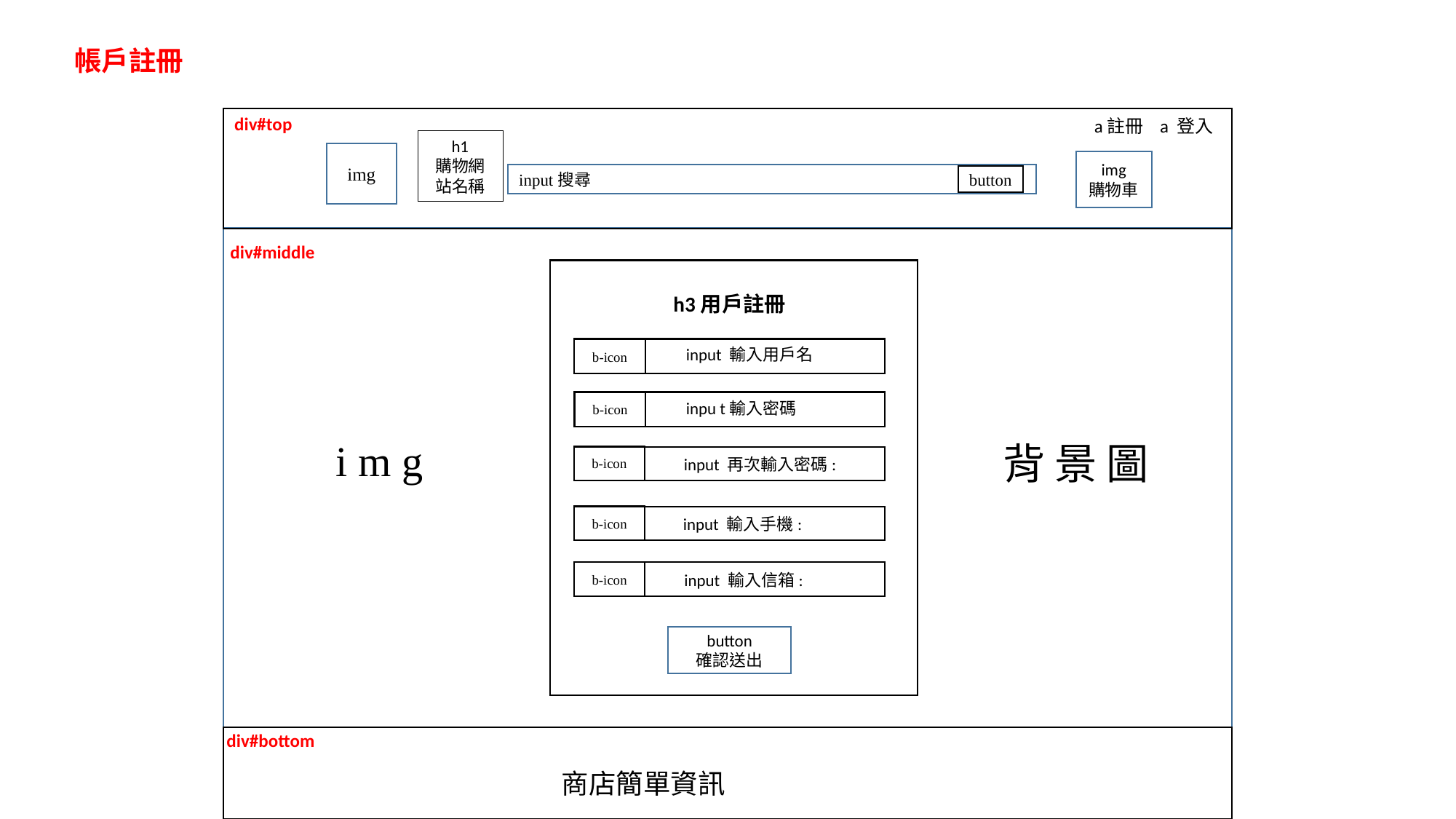

帳戶註冊
div#top

a註冊   a 登入
h1
購物網站名稱
img
img
購物車
input搜尋
button

div#middle

h3用戶註冊
input 輸入用戶名

b-icon

b-icon
inpu t輸入密碼
i m g
背 景 圖
b-icon

input 再次輸入密碼:
b-icon

input 輸入手機:

b-icon
input 輸入信箱:
button
確認送出
div#bottom

商店簡單資訊